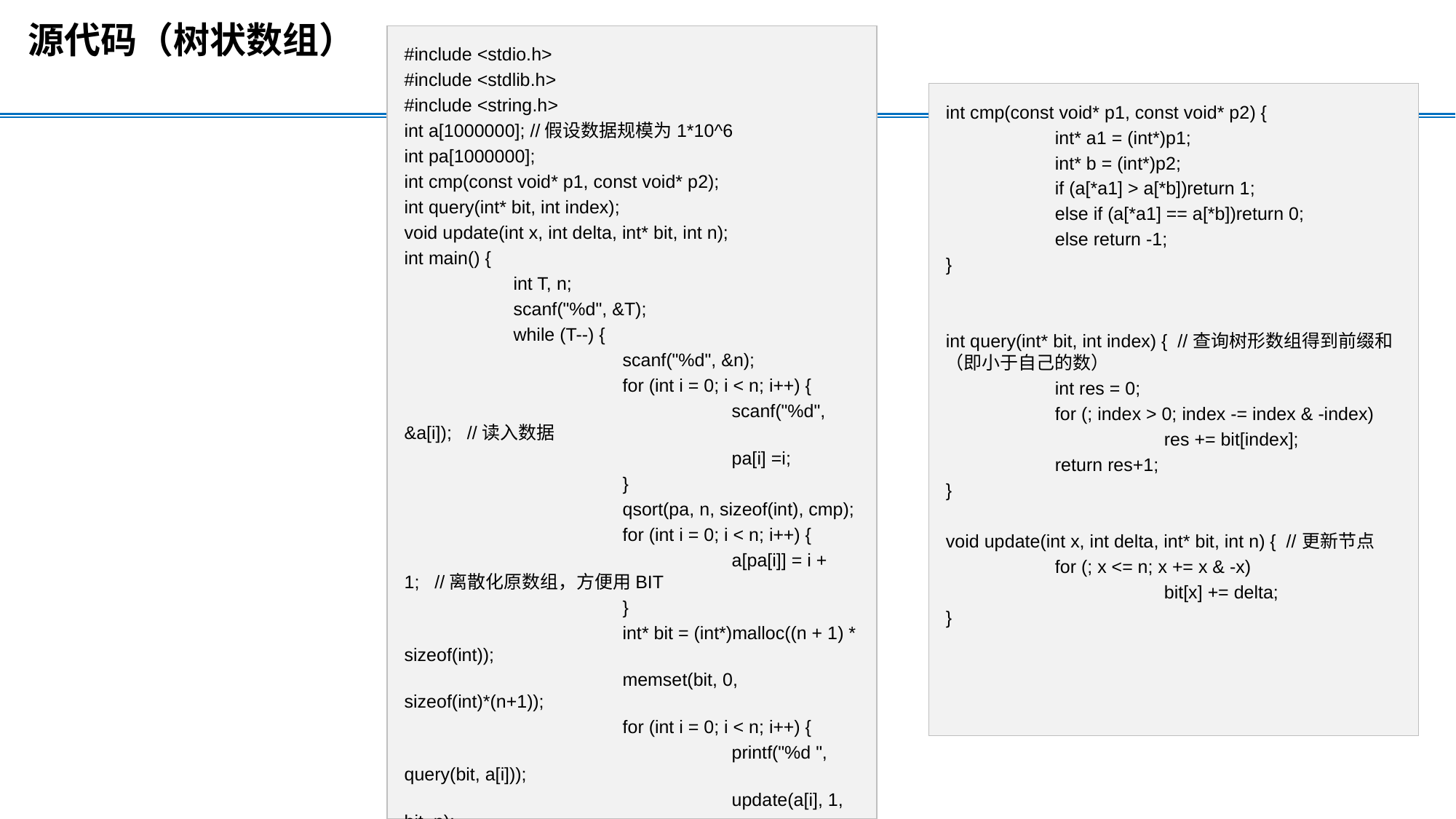

源代码（树状数组）
#include <stdio.h>
#include <stdlib.h>
#include <string.h>
int a[1000000]; //假设数据规模为1*10^6
int pa[1000000];
int cmp(const void* p1, const void* p2);
int query(int* bit, int index);
void update(int x, int delta, int* bit, int n);
int main() {
	int T, n;
	scanf("%d", &T);
	while (T--) {
		scanf("%d", &n);
		for (int i = 0; i < n; i++) {
			scanf("%d", &a[i]);   //读入数据
			pa[i] =i;
		}
		qsort(pa, n, sizeof(int), cmp);
		for (int i = 0; i < n; i++) {
			a[pa[i]] = i + 1;   //离散化原数组，方便用BIT
		}
		int* bit = (int*)malloc((n + 1) * sizeof(int));
		memset(bit, 0, sizeof(int)*(n+1));
		for (int i = 0; i < n; i++) {
			printf("%d ", query(bit, a[i]));
			update(a[i], 1, bit, n);
		}
		printf("\n");
	}
}
int cmp(const void* p1, const void* p2) {
	int* a1 = (int*)p1;
	int* b = (int*)p2;
	if (a[*a1] > a[*b])return 1;
	else if (a[*a1] == a[*b])return 0;
	else return -1;
}

int query(int* bit, int index) {  //查询树形数组得到前缀和（即小于自己的数）
	int res = 0;
	for (; index > 0; index -= index & -index)
		res += bit[index];
	return res+1;
}

void update(int x, int delta, int* bit, int n) {  //更新节点
	for (; x <= n; x += x & -x)
		bit[x] += delta;
}